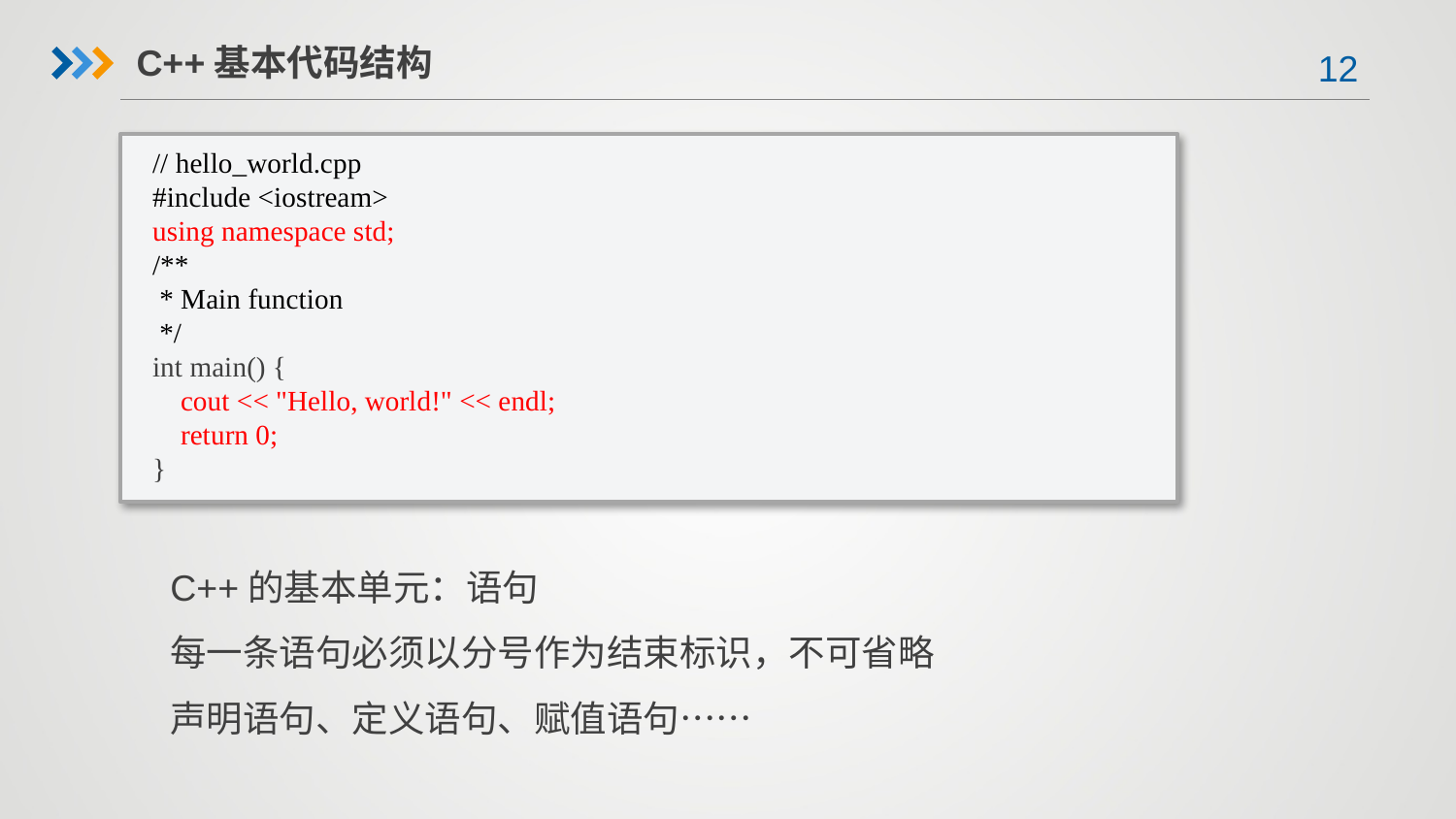

C++基本代码结构

// hello_world.cpp
#include <iostream>
using namespace std;
/**
 * Main function
 */
int main() {
    cout << "Hello, world!" << endl;
    return 0;
}
C++的基本单元：语句
每一条语句必须以分号作为结束标识，不可省略
声明语句、定义语句、赋值语句……